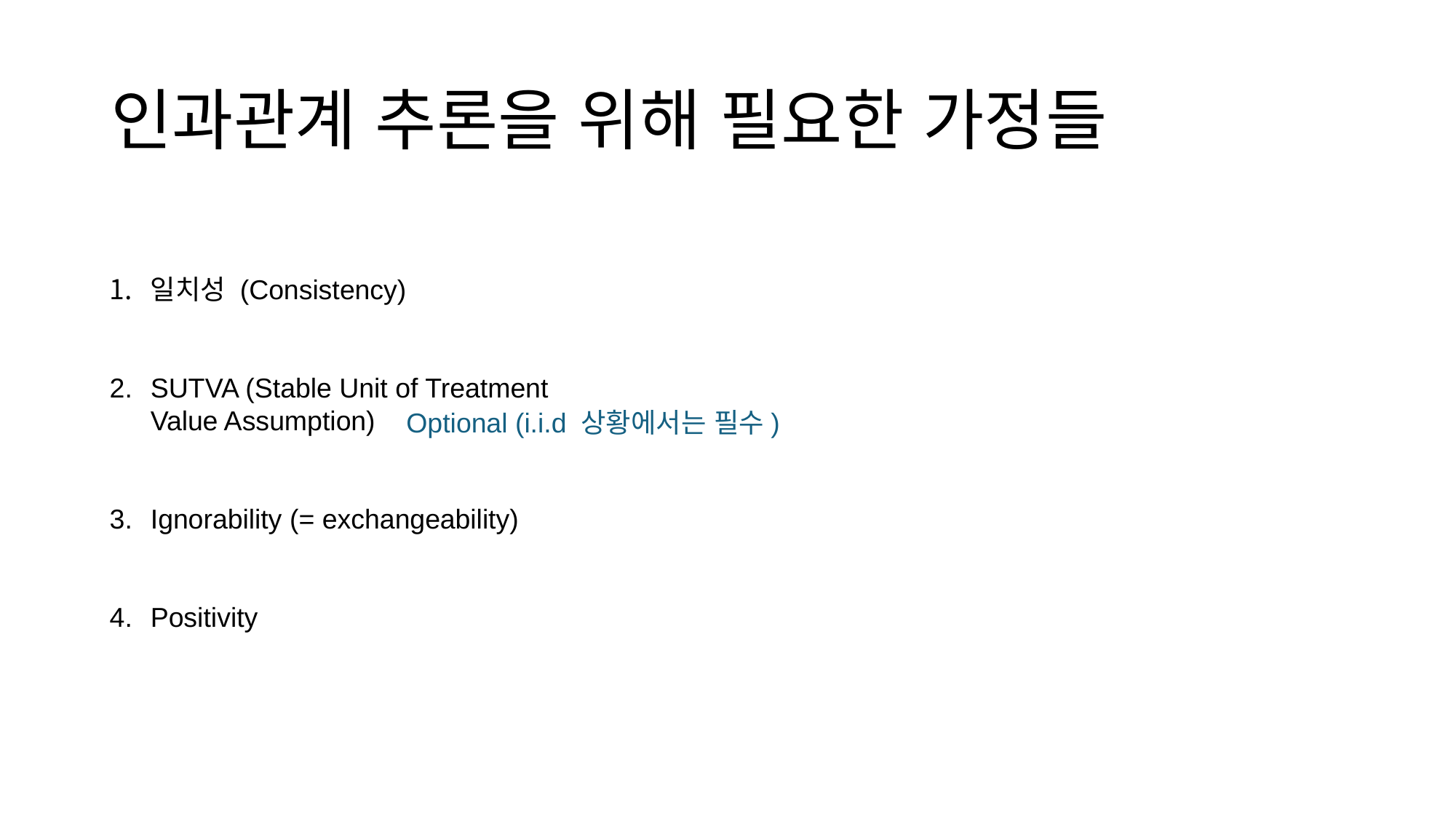

# 인과관계 추론을 위해 필요한 가정들
일치성 (Consistency)

SUTVA (Stable Unit of Treatment Value Assumption)

Ignorability (= exchangeability)

Positivity
Optional (i.i.d 상황에서는 필수)